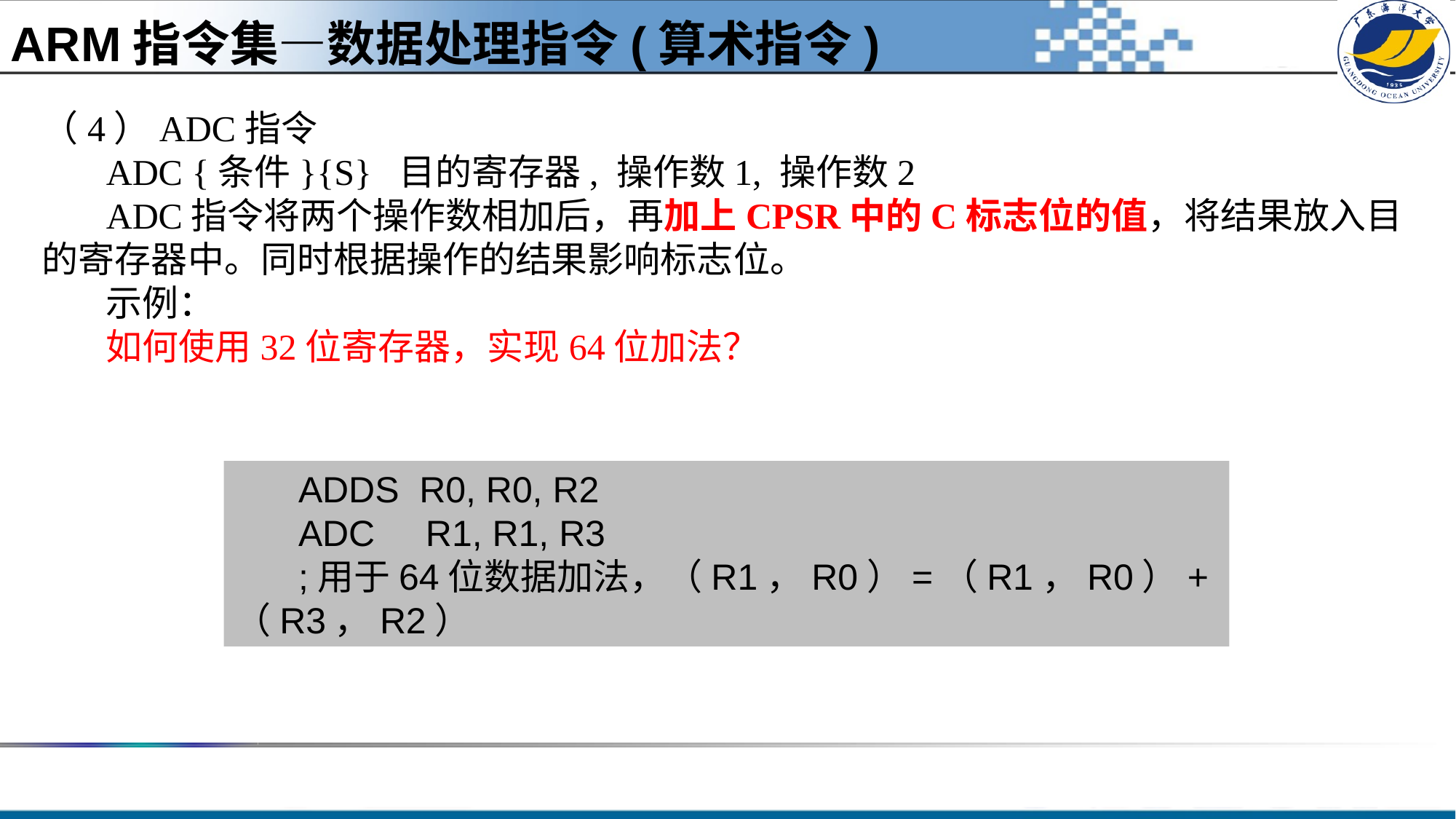

ARM指令集—数据处理指令(算术指令)
（4）ADC指令
ADC {条件}{S}  目的寄存器, 操作数1, 操作数2
ADC指令将两个操作数相加后，再加上CPSR中的C标志位的值，将结果放入目的寄存器中。同时根据操作的结果影响标志位。
示例：
如何使用32位寄存器，实现64位加法？
ADDS  R0, R0, R2
ADC     R1, R1, R3
;用于64位数据加法，（R1，R0）=（R1，R0）+（R3，R2）
51